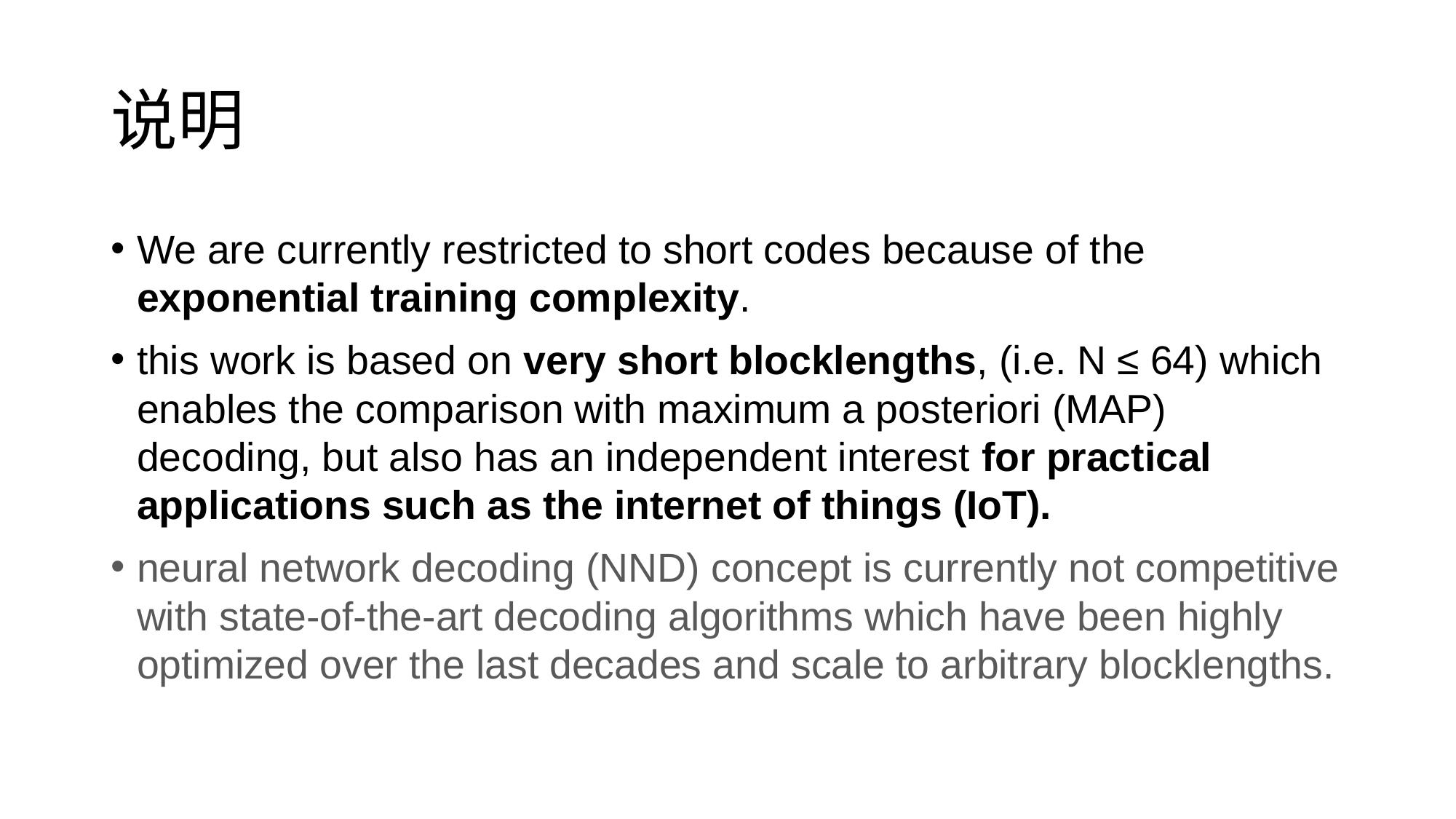

# 说明
We are currently restricted to short codes because of the exponential training complexity.
this work is based on very short blocklengths, (i.e. N ≤ 64) which enables the comparison with maximum a posteriori (MAP) decoding, but also has an independent interest for practical applications such as the internet of things (IoT).
neural network decoding (NND) concept is currently not competitive with state-of-the-art decoding algorithms which have been highly optimized over the last decades and scale to arbitrary blocklengths.